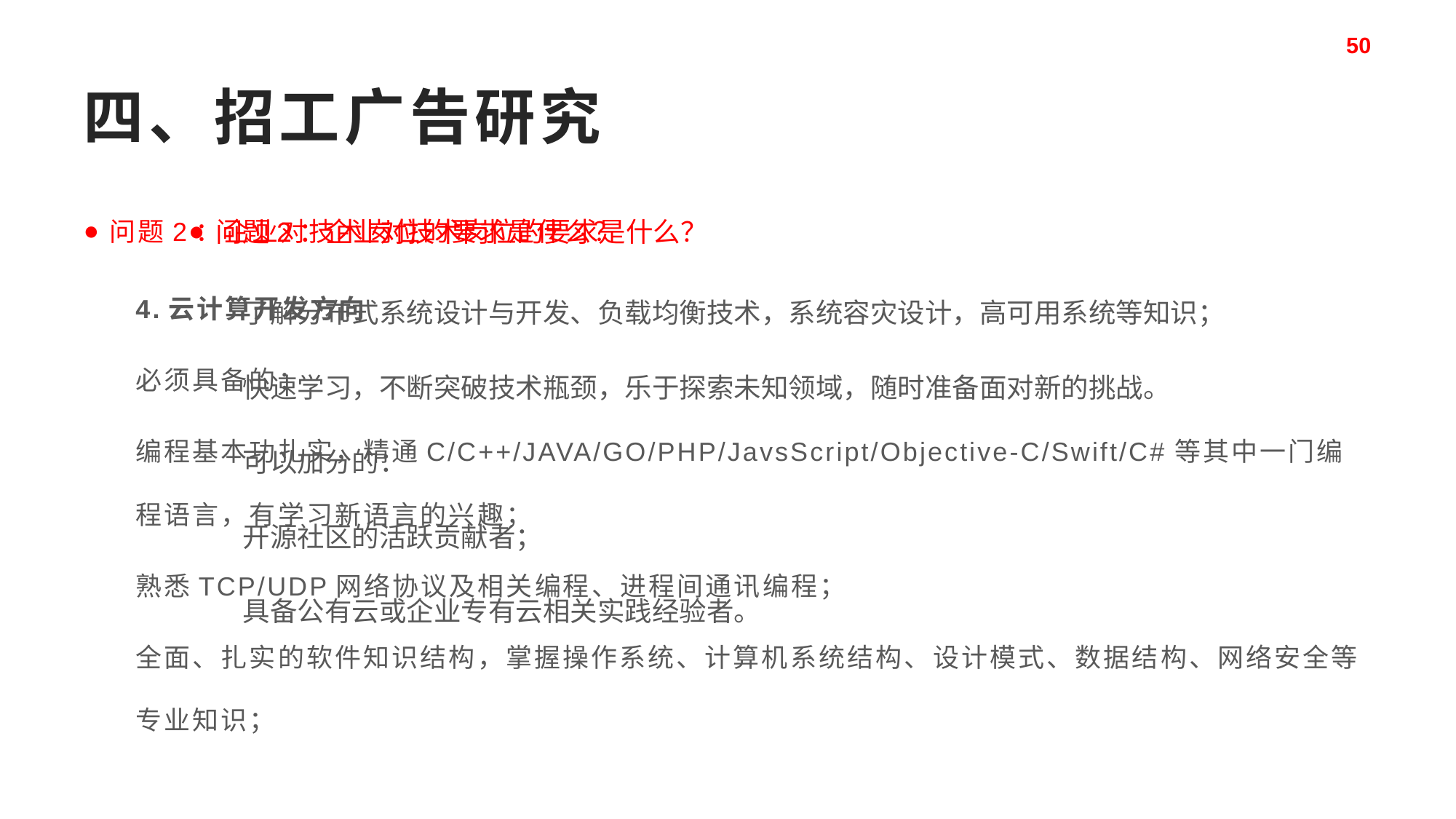

# 四、招工广告研究
问题2：企业对技术岗位的要求是什么？
了解分布式系统设计与开发、负载均衡技术，系统容灾设计，高可用系统等知识；
快速学习，不断突破技术瓶颈，乐于探索未知领域，随时准备面对新的挑战。
可以加分的：
开源社区的活跃贡献者；
具备公有云或企业专有云相关实践经验者。
问题2：企业对技术岗位的要求是什么？
4.云计算开发方向
必须具备的：
编程基本功扎实，精通C/C++/JAVA/GO/PHP/JavsScript/Objective-C/Swift/C#等其中一门编程语言，有学习新语言的兴趣；
熟悉TCP/UDP网络协议及相关编程、进程间通讯编程；
全面、扎实的软件知识结构，掌握操作系统、计算机系统结构、设计模式、数据结构、网络安全等专业知识；